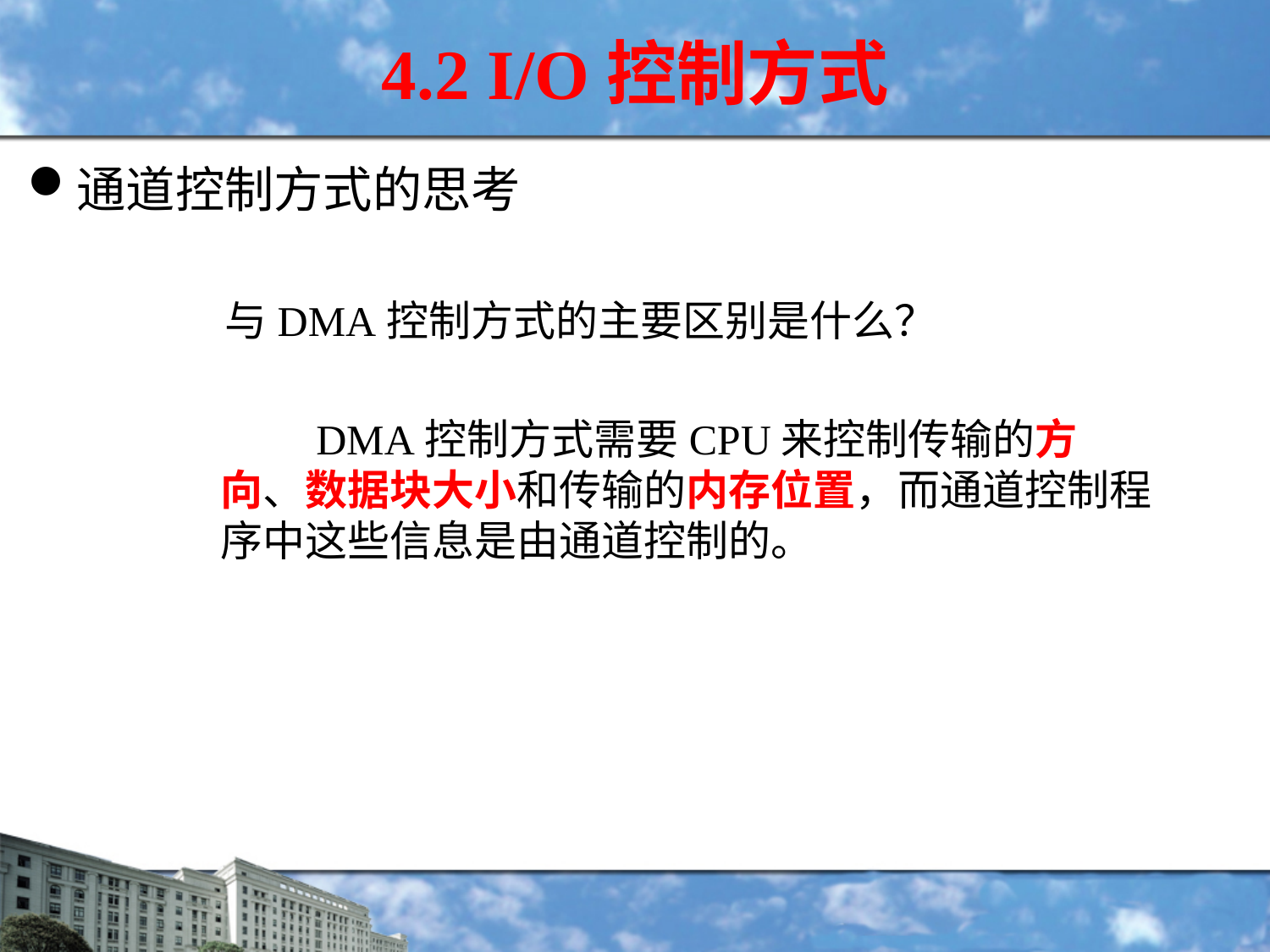

4.2 I/O控制方式
通道控制方式的思考

             与DMA控制方式的主要区别是什么？

               DMA控制方式需要CPU来控制传输的方向、数据块大小和传输的内存位置，而通道控制程序中这些信息是由通道控制的。